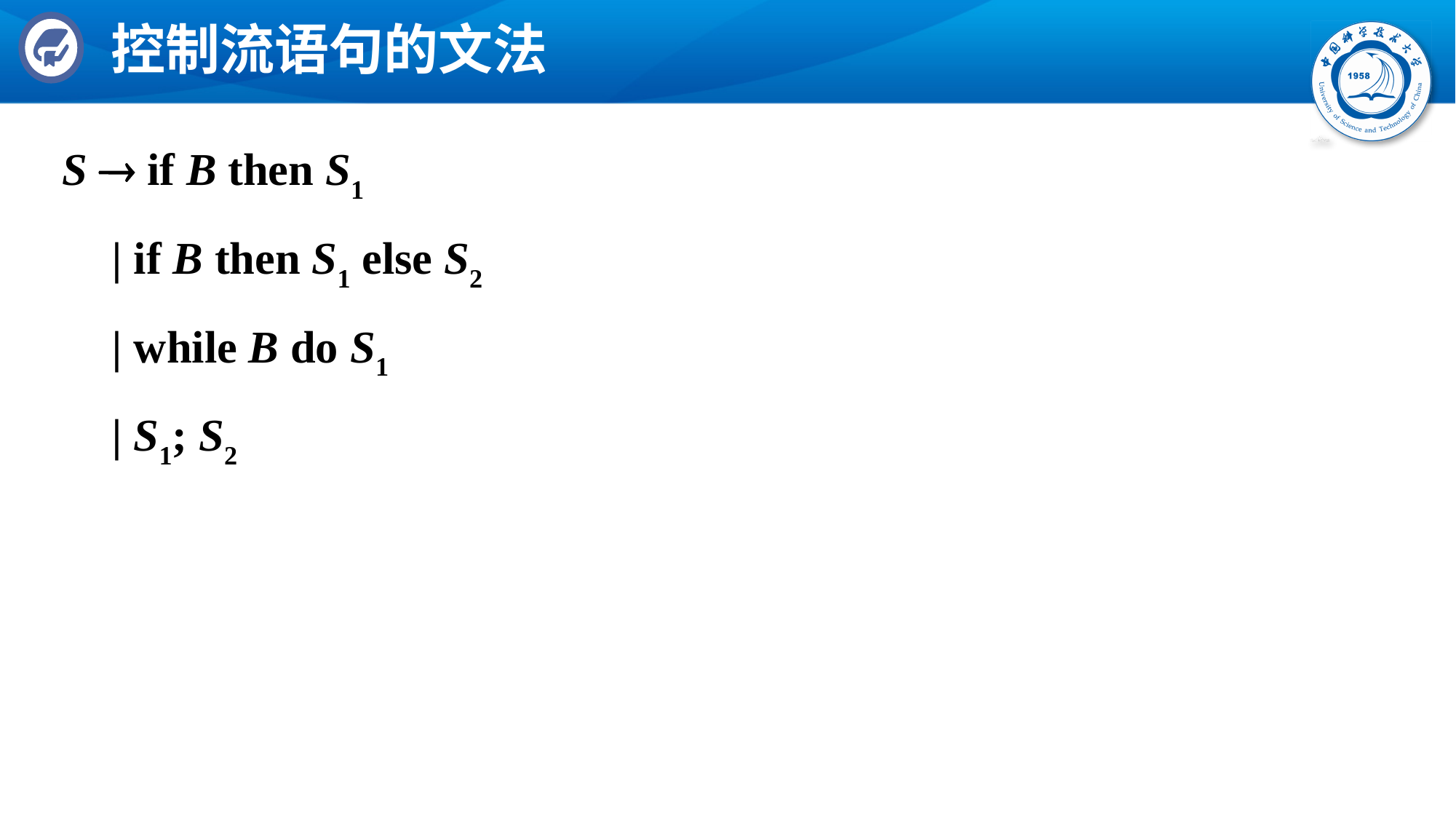

# 控制流语句的文法
S → if B then S1
	  | if B then S1 else S2
	  | while B do S1
	  | S1; S2